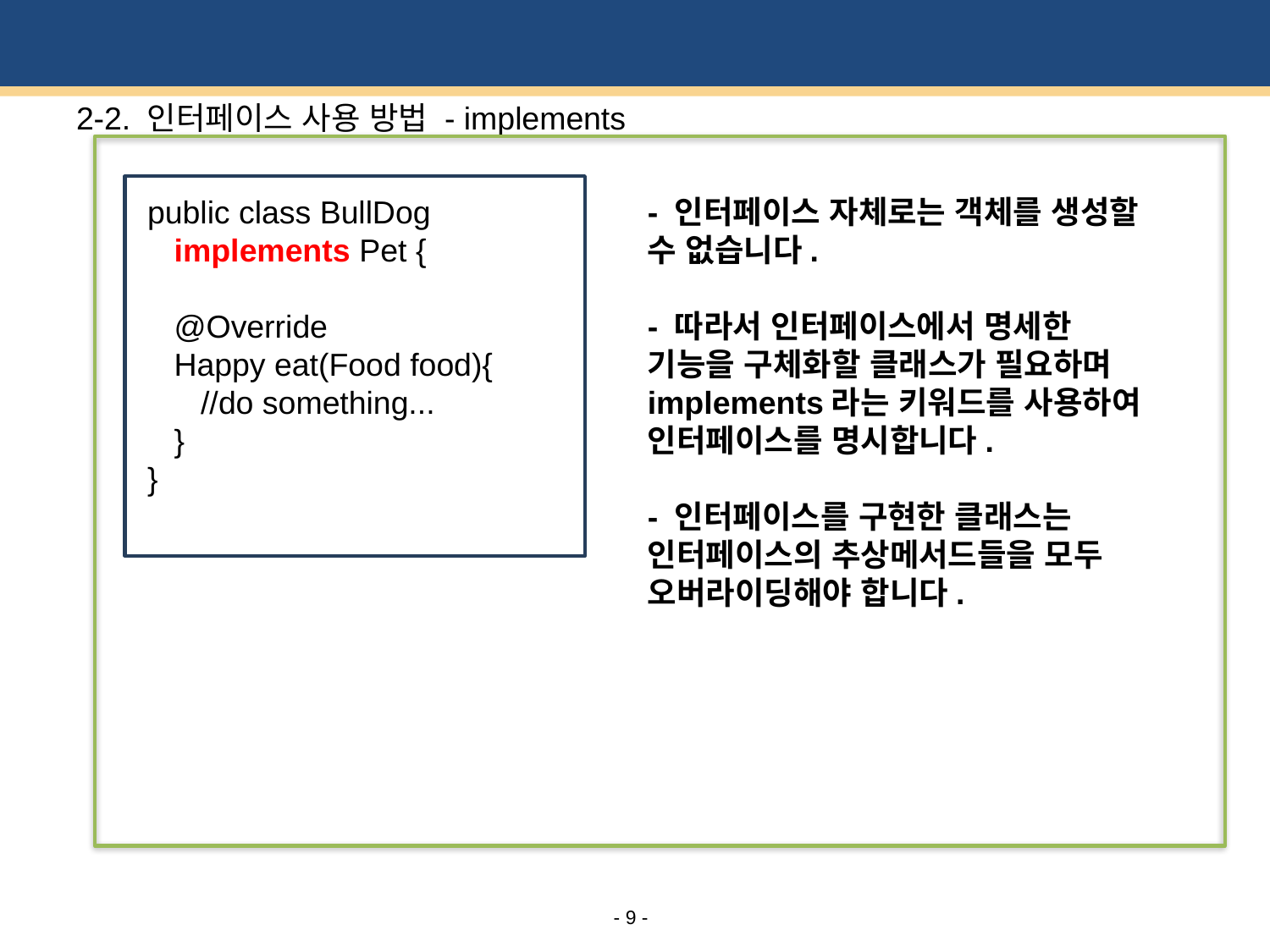

# 2-2. 인터페이스 사용 방법 - implements

public class BullDog
   implements Pet {

   @Override
   Happy eat(Food food){
      //do something...
   }
}

- 인터페이스 자체로는 객체를 생성할 수 없습니다.

- 따라서 인터페이스에서 명세한 기능을 구체화할 클래스가 필요하며
implements라는 키워드를 사용하여 인터페이스를 명시합니다.

- 인터페이스를 구현한 클래스는 인터페이스의 추상메서드들을 모두 오버라이딩해야 합니다.